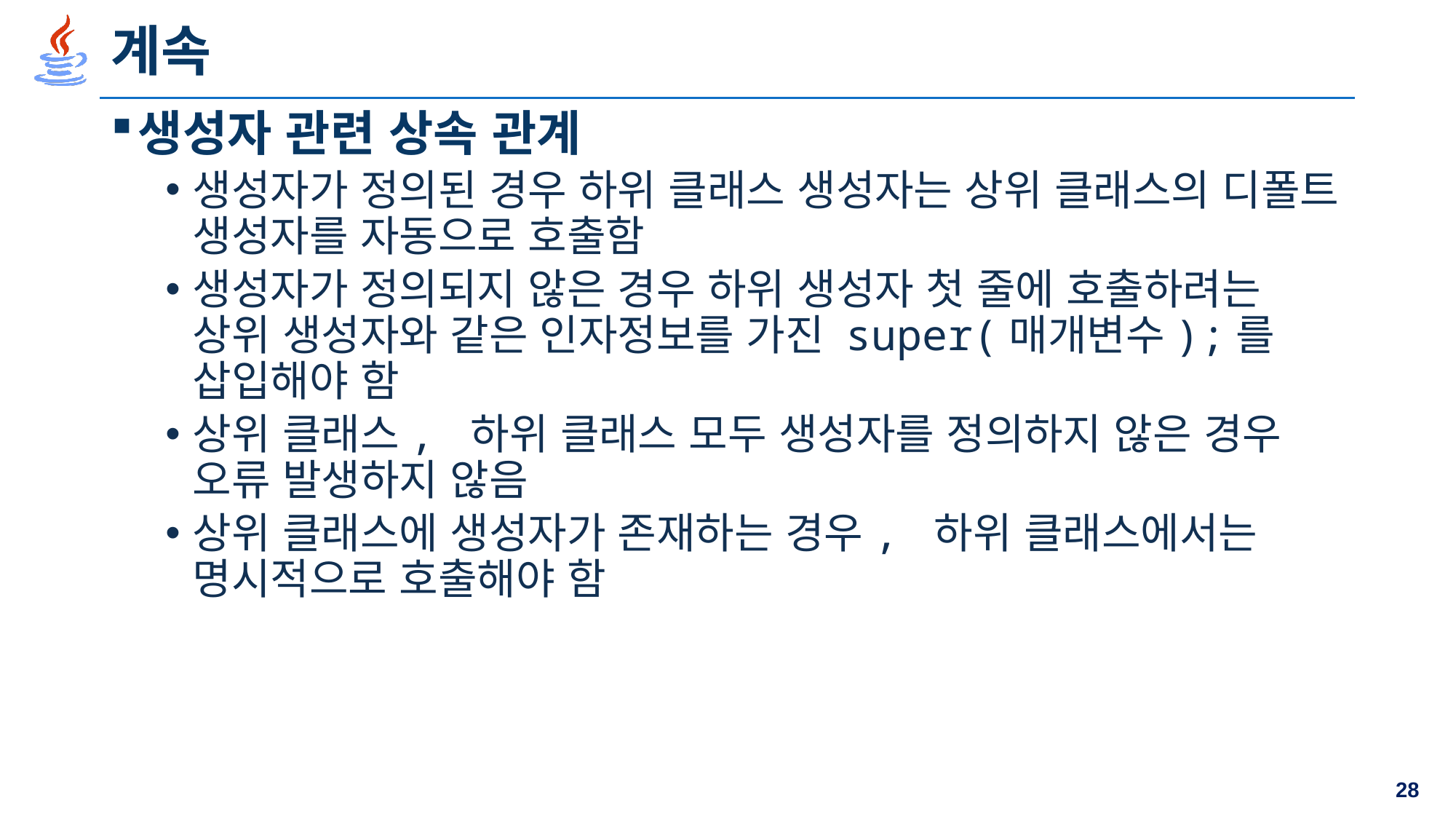

# 계속
생성자 관련 상속 관계
생성자가 정의된 경우 하위 클래스 생성자는 상위 클래스의 디폴트 생성자를 자동으로 호출함
생성자가 정의되지 않은 경우 하위 생성자 첫 줄에 호출하려는 상위 생성자와 같은 인자정보를 가진 super(매개변수);를 삽입해야 함
상위 클래스, 하위 클래스 모두 생성자를 정의하지 않은 경우 오류 발생하지 않음
상위 클래스에 생성자가 존재하는 경우, 하위 클래스에서는 명시적으로 호출해야 함
28